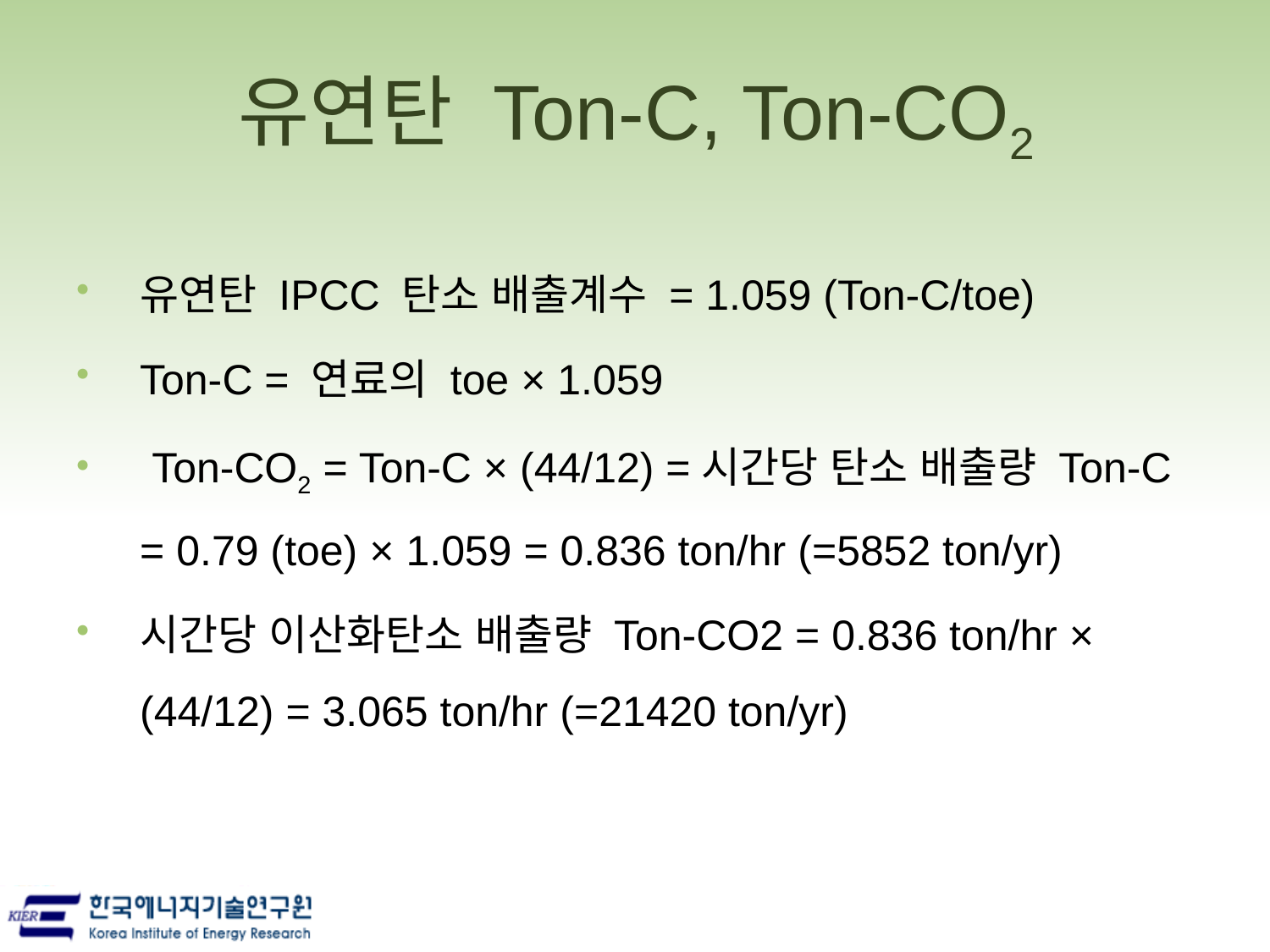

# 유연탄 Ton-C, Ton-CO2
유연탄 IPCC 탄소 배출계수 = 1.059 (Ton-C/toe)
Ton-C = 연료의 toe × 1.059
 Ton-CO2 = Ton-C × (44/12) =시간당 탄소 배출량 Ton-C = 0.79 (toe) × 1.059 = 0.836 ton/hr (=5852 ton/yr)
시간당 이산화탄소 배출량 Ton-CO2 = 0.836 ton/hr × (44/12) = 3.065 ton/hr (=21420 ton/yr)